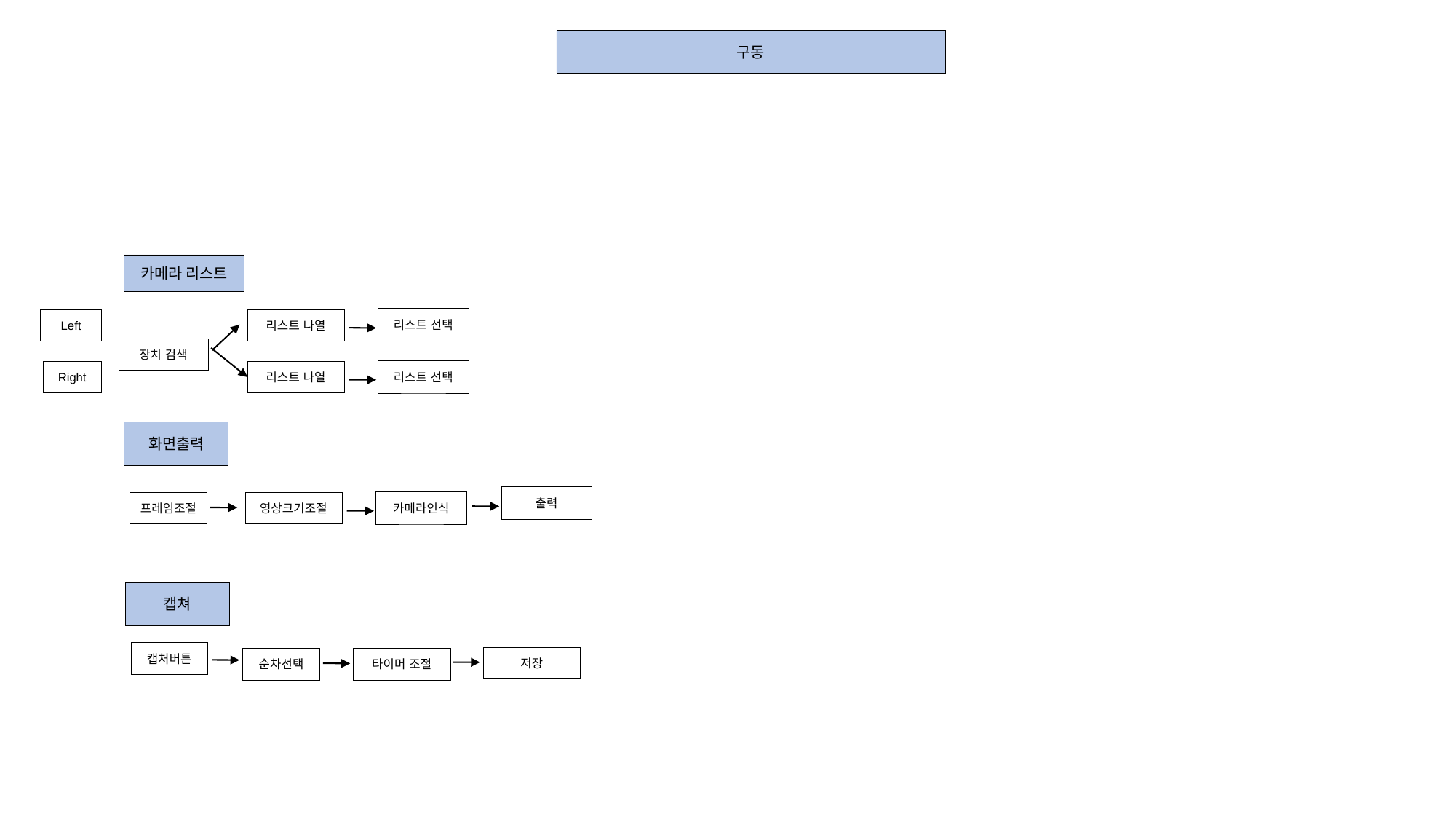

구동
카메라 리스트
리스트 선택
Left
리스트 나열
장치 검색
리스트 선택
Right
리스트 나열
화면출력
출력
카메라인식
프레임조절
영상크기조절
캡쳐
캡처버튼
저장
순차선택
타이머 조절